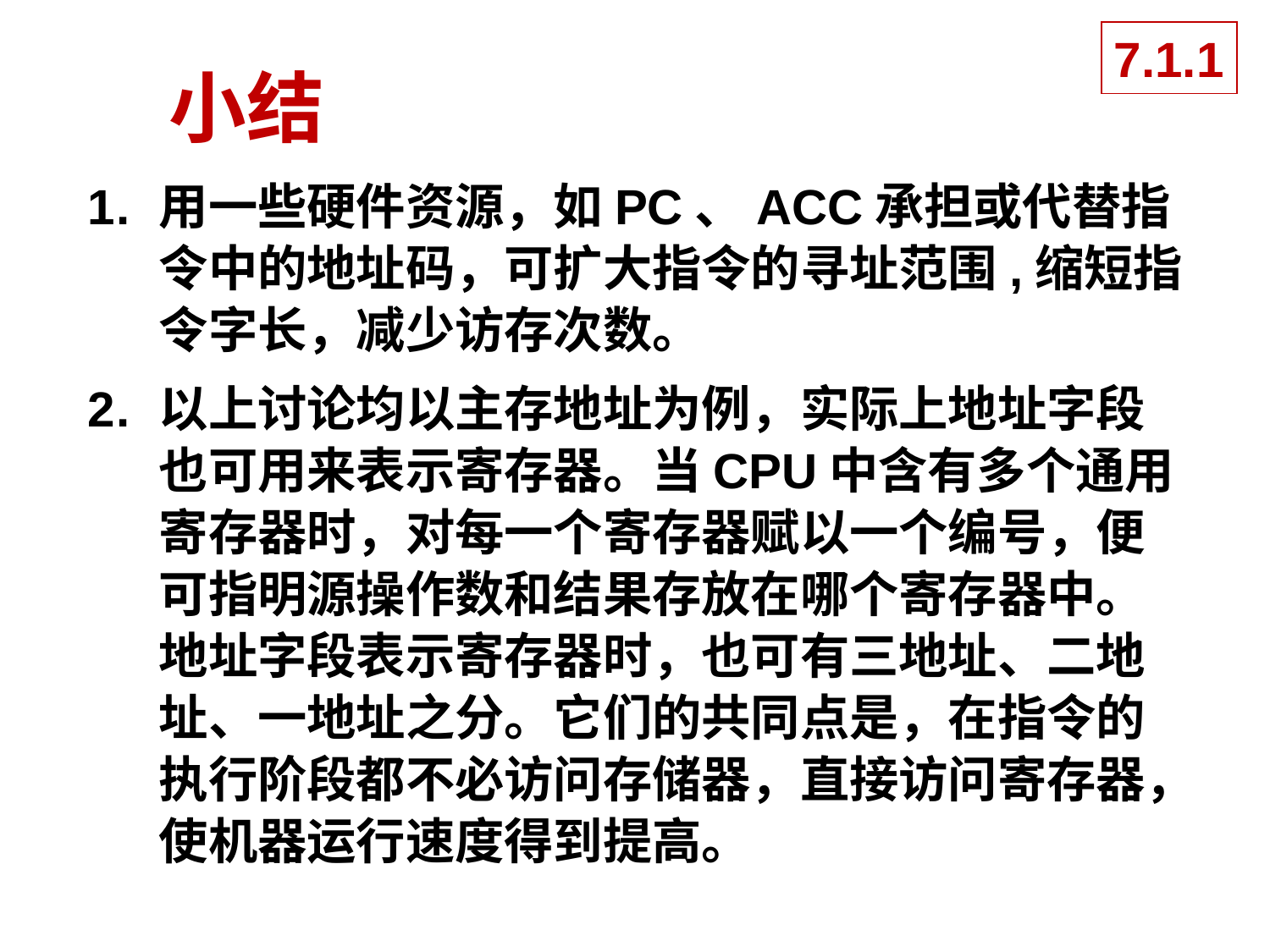

7.1.1
# 小结
用一些硬件资源，如PC、ACC承担或代替指令中的地址码，可扩大指令的寻址范围,缩短指令字长，减少访存次数。
以上讨论均以主存地址为例，实际上地址字段也可用来表示寄存器。当CPU中含有多个通用寄存器时，对每一个寄存器赋以一个编号，便可指明源操作数和结果存放在哪个寄存器中。地址字段表示寄存器时，也可有三地址、二地址、一地址之分。它们的共同点是，在指令的执行阶段都不必访问存储器，直接访问寄存器，使机器运行速度得到提高。